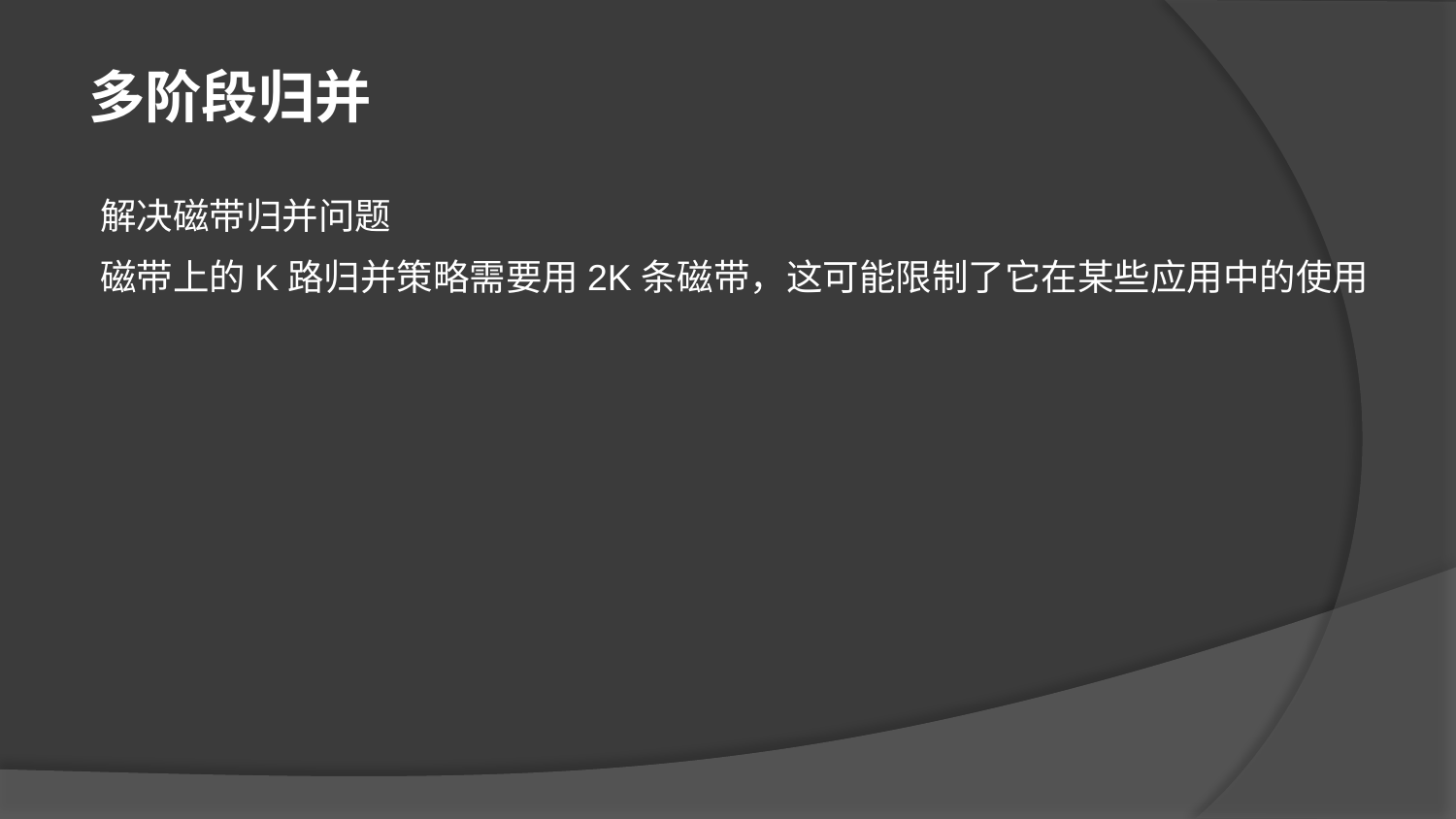

多阶段归并
解决磁带归并问题
磁带上的K路归并策略需要用2K条磁带，这可能限制了它在某些应用中的使用